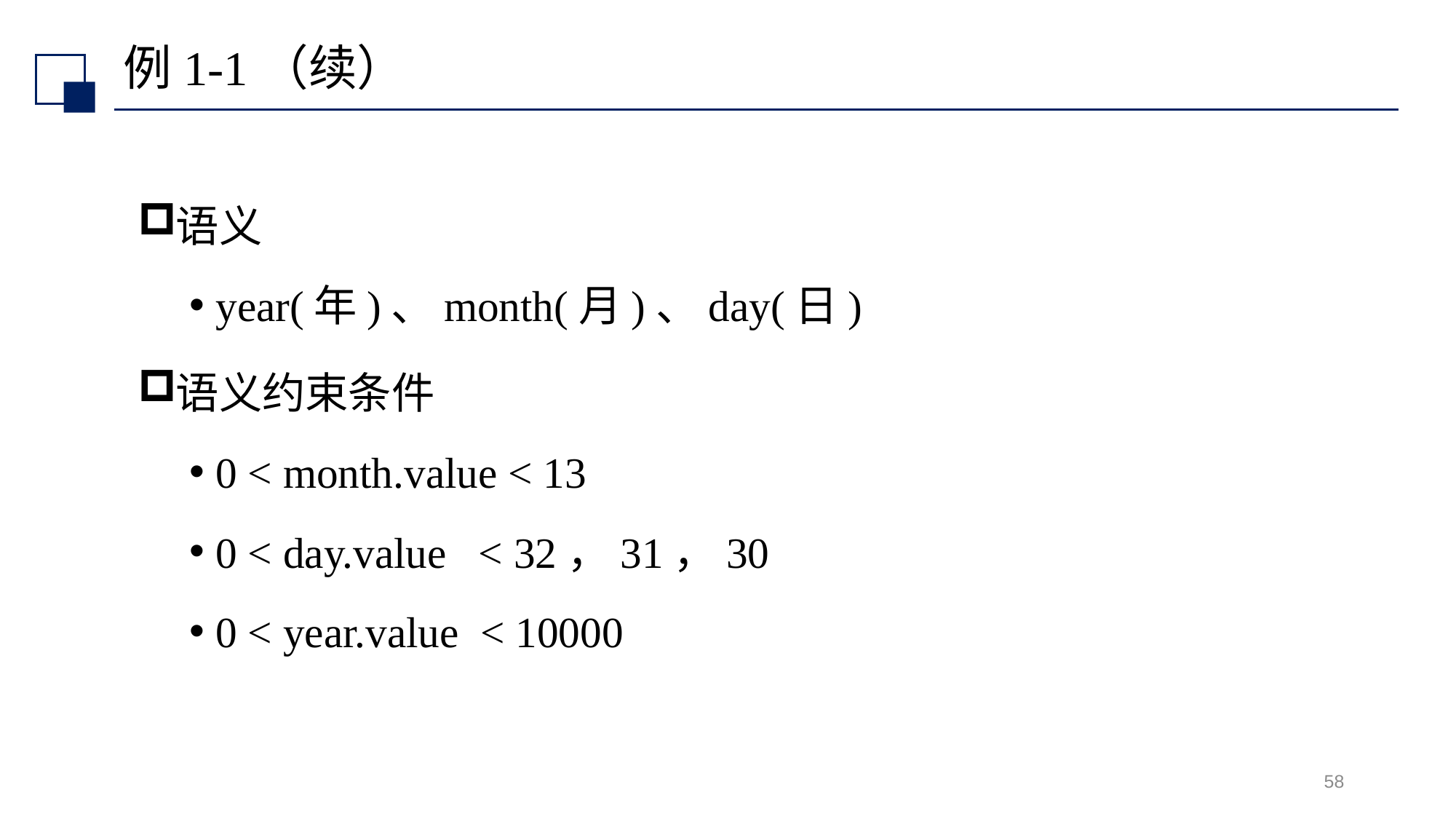

# 例1-1（续）
语义
year(年)、month(月)、day(日)
语义约束条件
0 < month.value < 13
0 < day.value   < 32，31，30
0 < year.value  < 10000
58